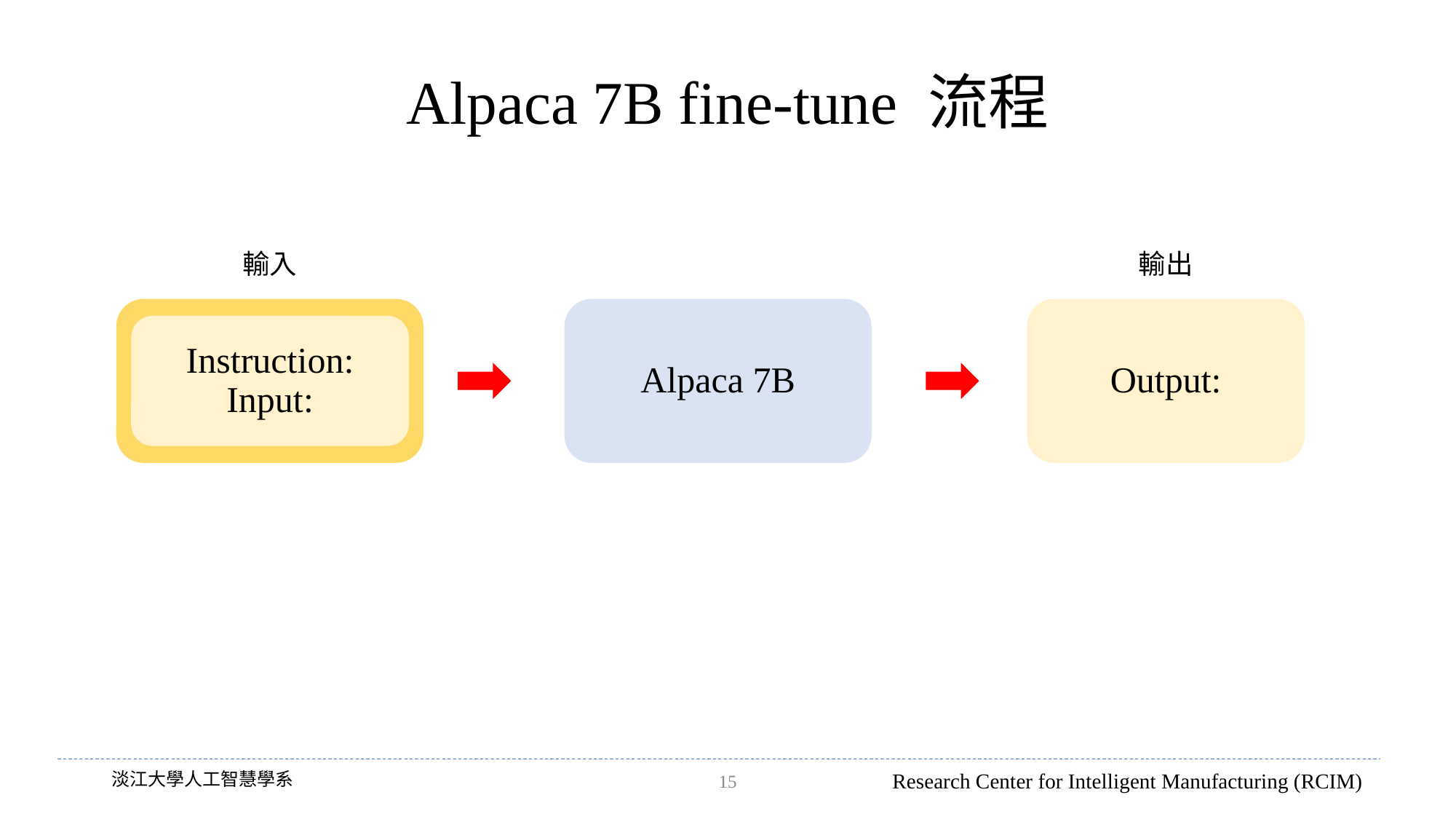

Alpaca 7B fine-tune 流程
輸入
輸出

Alpaca 7B
Output:
Instruction:
Input:

15